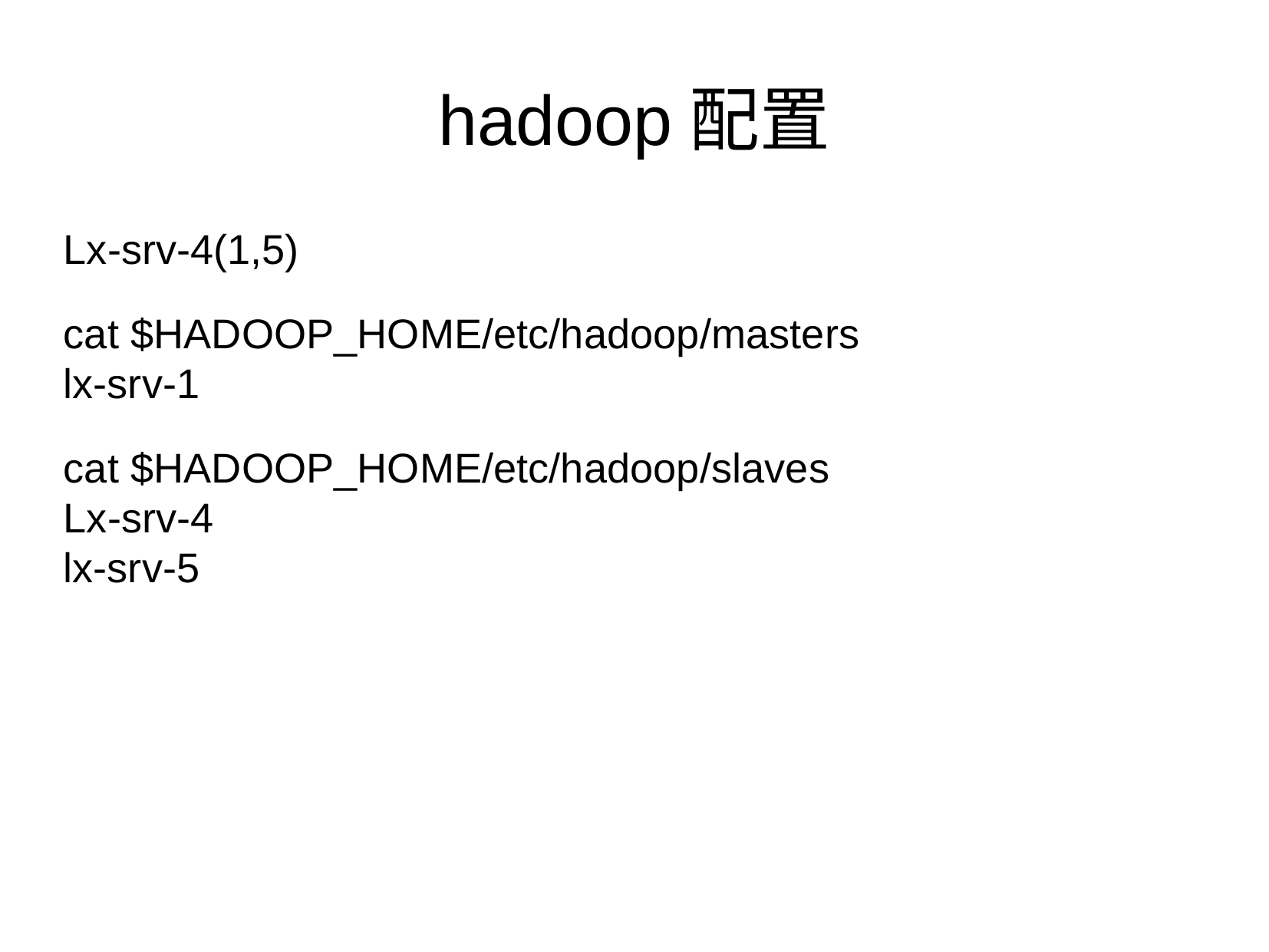

hadoop配置
Lx-srv-4(1,5)

cat $HADOOP_HOME/etc/hadoop/masters
lx-srv-1

cat $HADOOP_HOME/etc/hadoop/slaves
Lx-srv-4
lx-srv-5